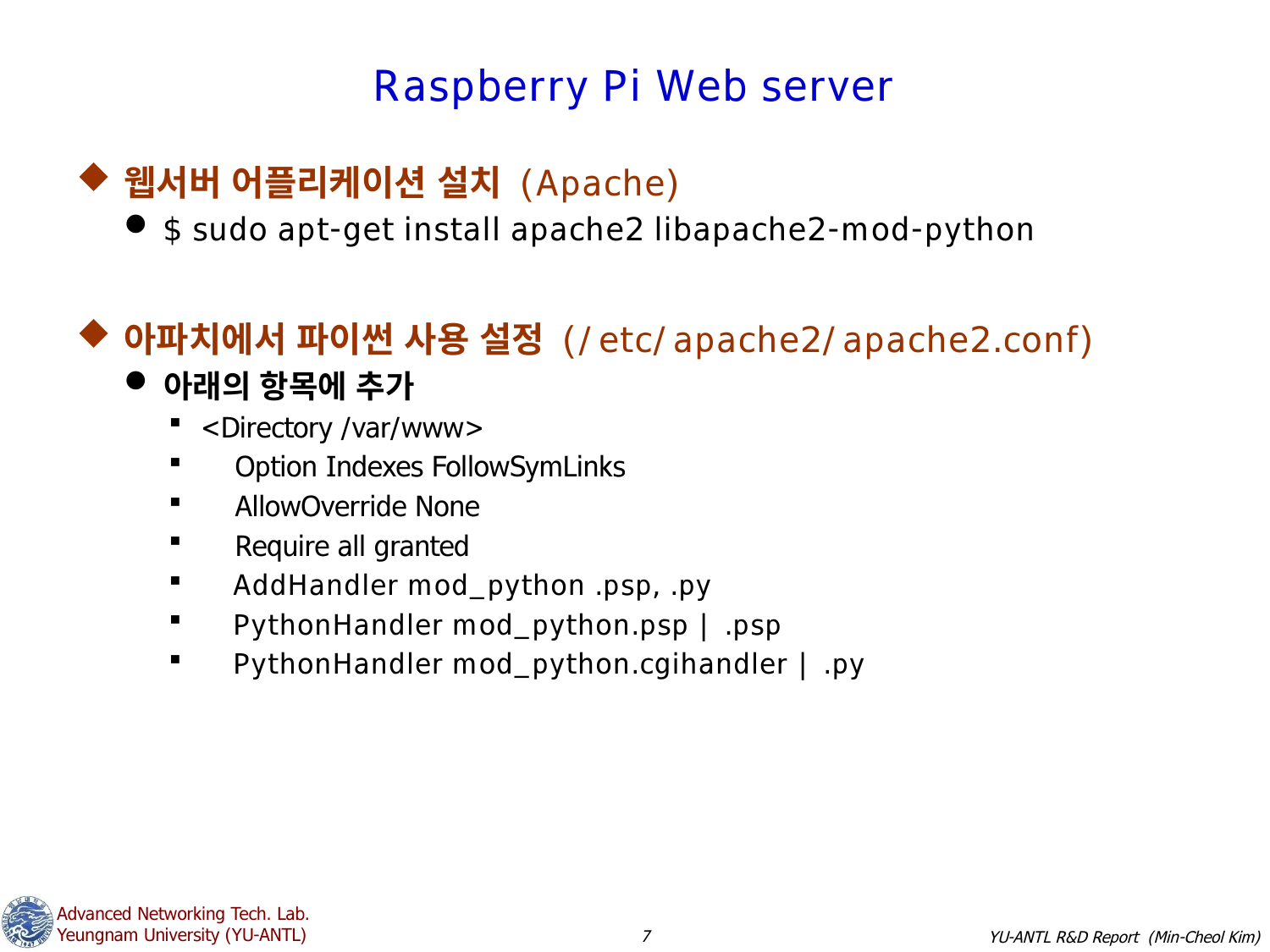

# Raspberry Pi Web server
웹서버 어플리케이션 설치 (Apache)
$ sudo apt-get install apache2 libapache2-mod-python

아파치에서 파이썬 사용 설정 (/etc/apache2/apache2.conf)
아래의 항목에 추가
<Directory /var/www>
    Option Indexes FollowSymLinks
    AllowOverride None
    Require all granted
    AddHandler mod_python .psp, .py
    PythonHandler mod_python.psp | .psp
    PythonHandler mod_python.cgihandler | .py